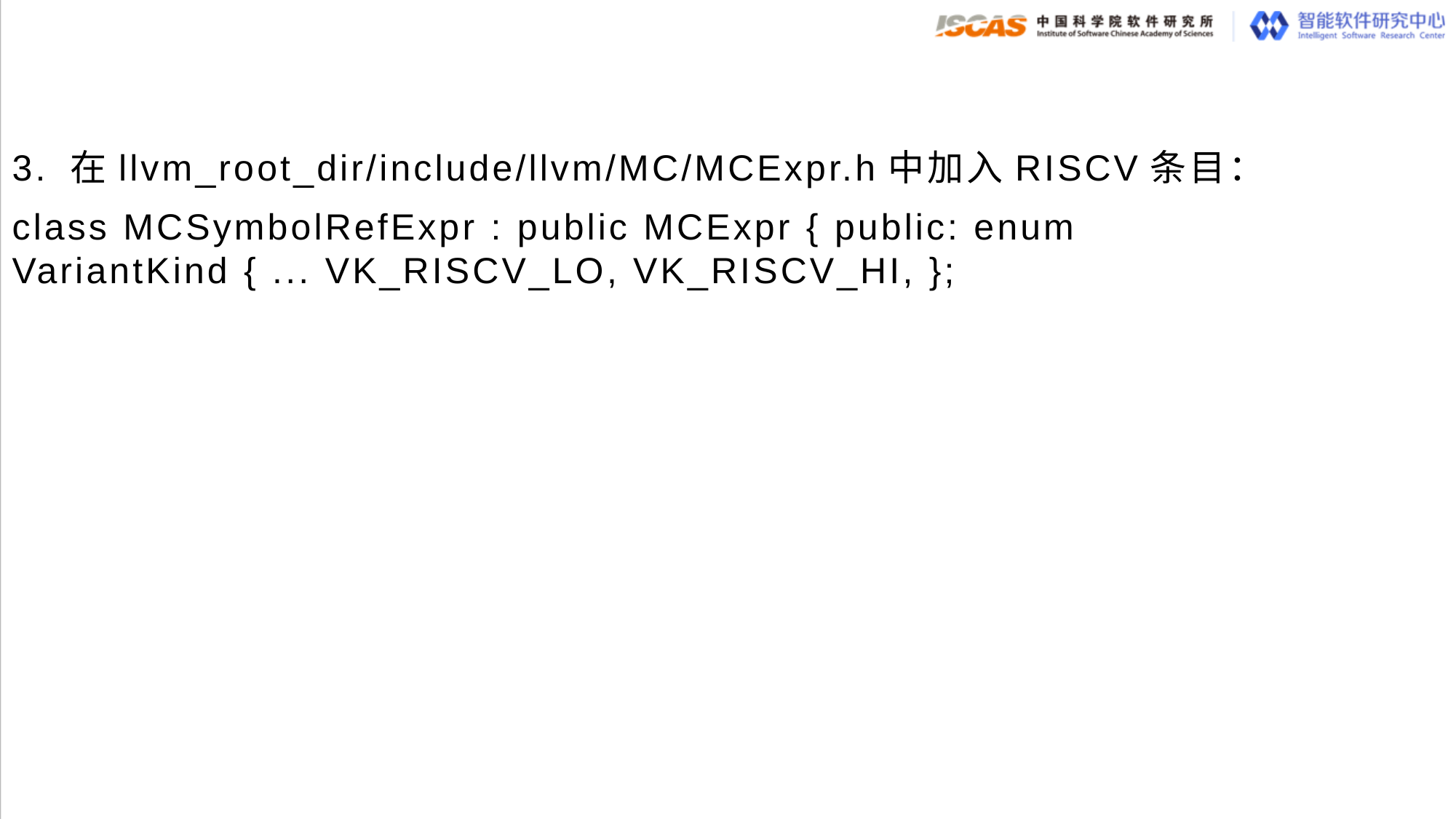

3. 在llvm_root_dir/include/llvm/MC/MCExpr.h中加入RISCV条目：
class MCSymbolRefExpr : public MCExpr { public: enum VariantKind { ... VK_RISCV_LO, VK_RISCV_HI, };